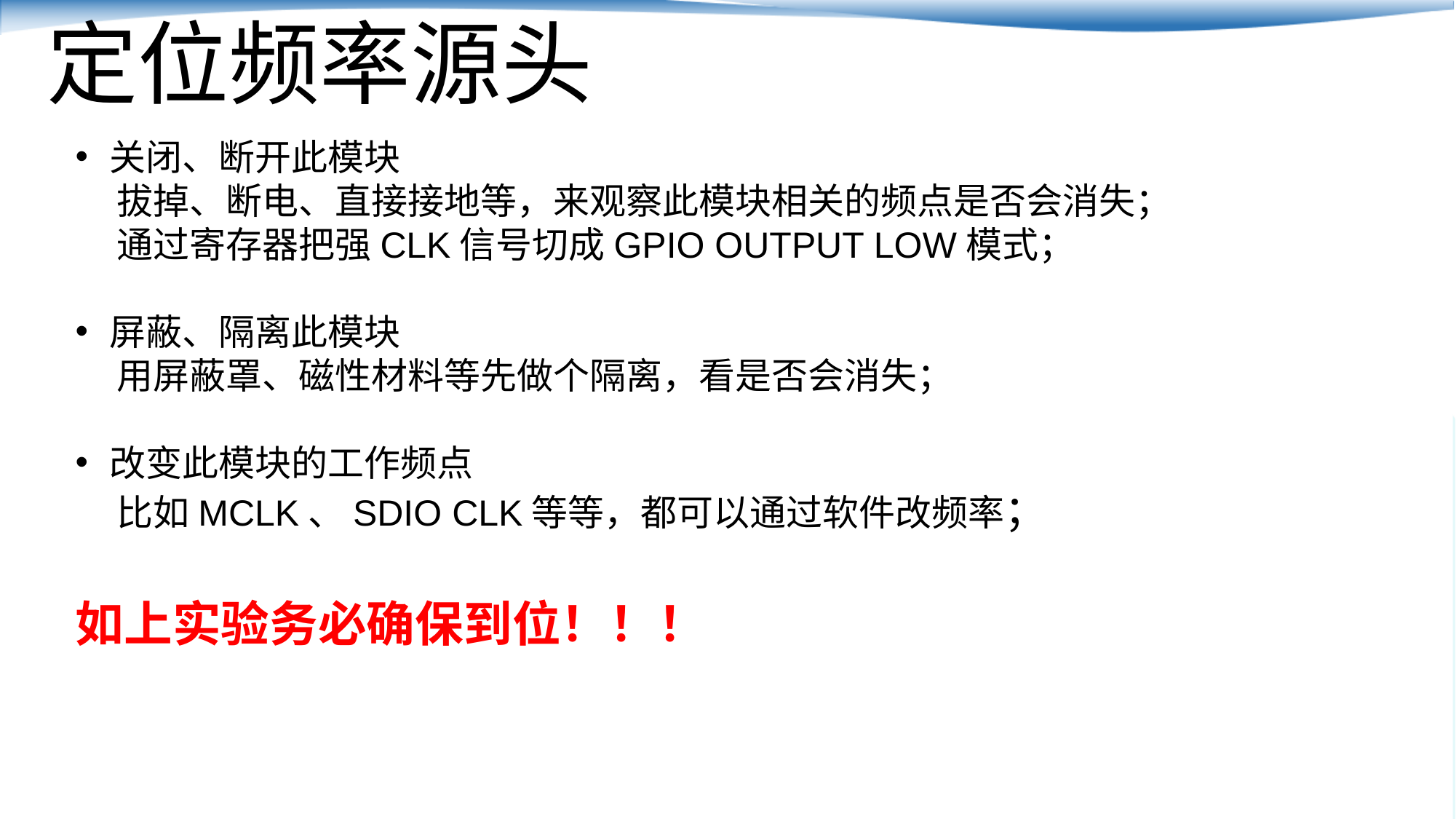

定位频率源头
关闭、断开此模块
    拔掉、断电、直接接地等，来观察此模块相关的频点是否会消失；
    通过寄存器把强CLK信号切成GPIO OUTPUT LOW模式；

屏蔽、隔离此模块
    用屏蔽罩、磁性材料等先做个隔离，看是否会消失；
改变此模块的工作频点
    比如MCLK、SDIO CLK等等，都可以通过软件改频率；

如上实验务必确保到位！！！